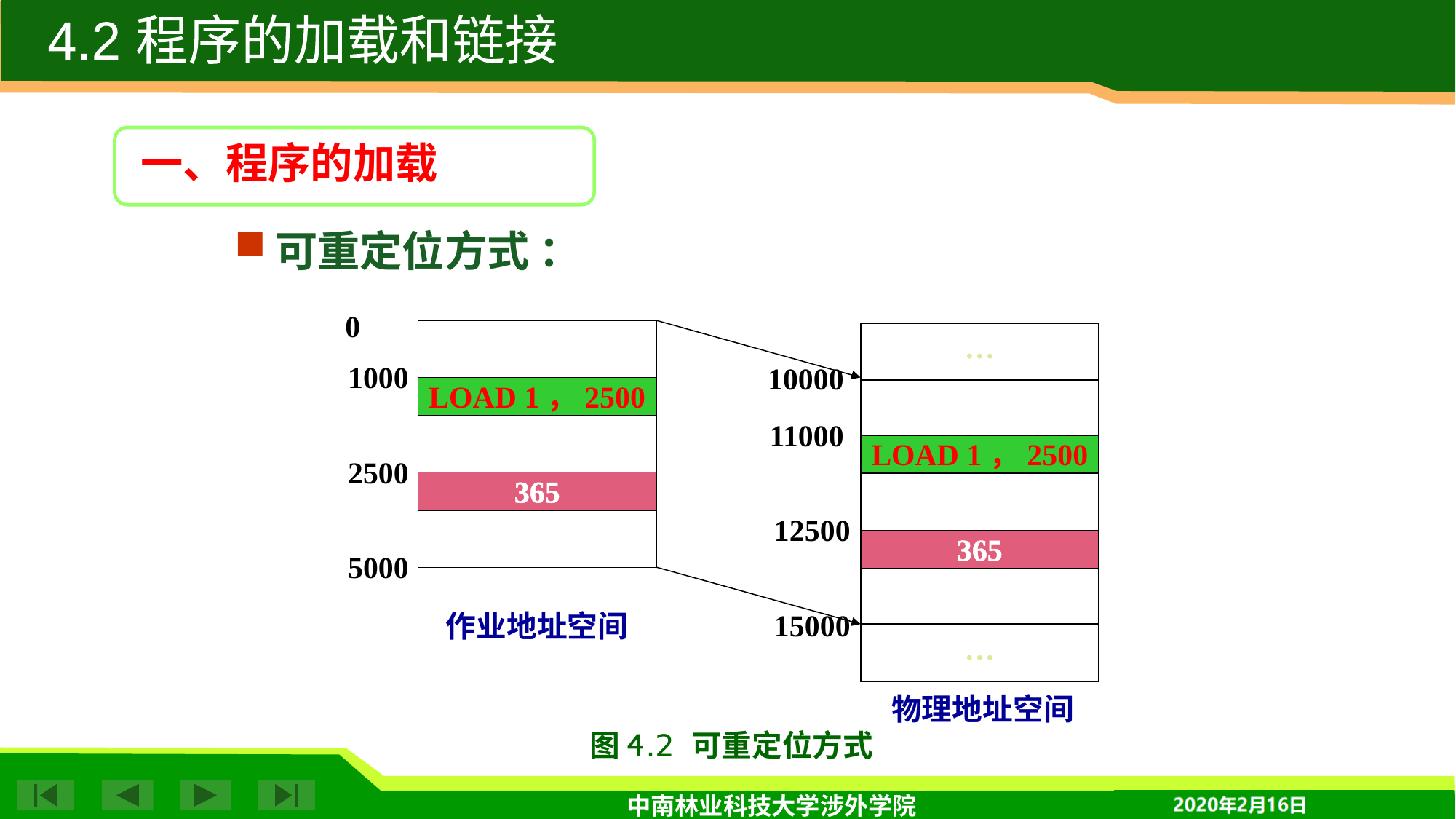

4.2 程序的加载和链接

一、程序的加载
可重定位方式 ：
0

…
10000
1000
LOAD 1，2500

11000
LOAD 1，2500
2500
365

12500
365
5000

15000
作业地址空间
…
物理地址空间
图4.2 可重定位方式